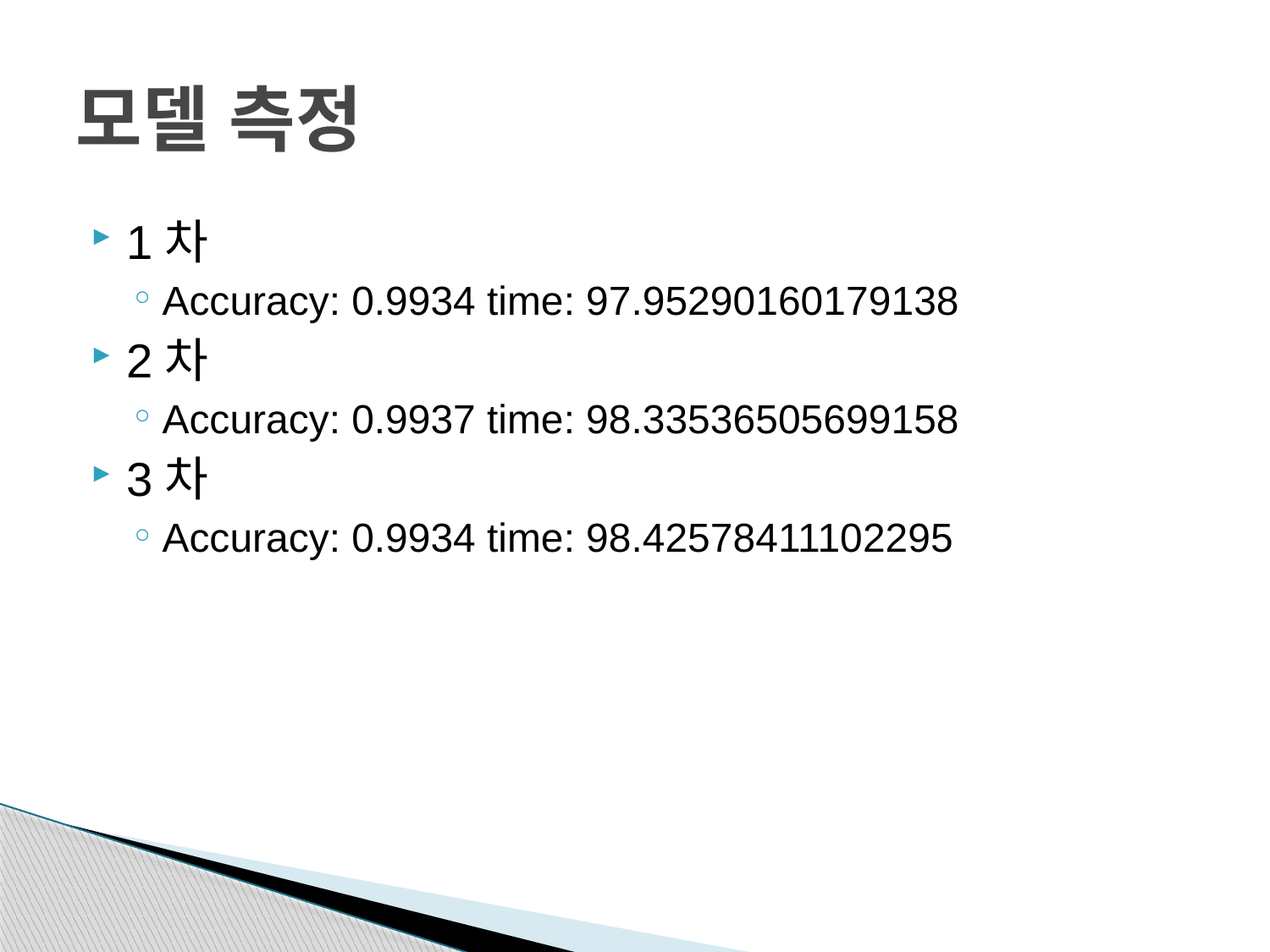

# 모델 측정
1차
Accuracy: 0.9934 time: 97.95290160179138
2차
Accuracy: 0.9937 time: 98.33536505699158
3차
Accuracy: 0.9934 time: 98.42578411102295